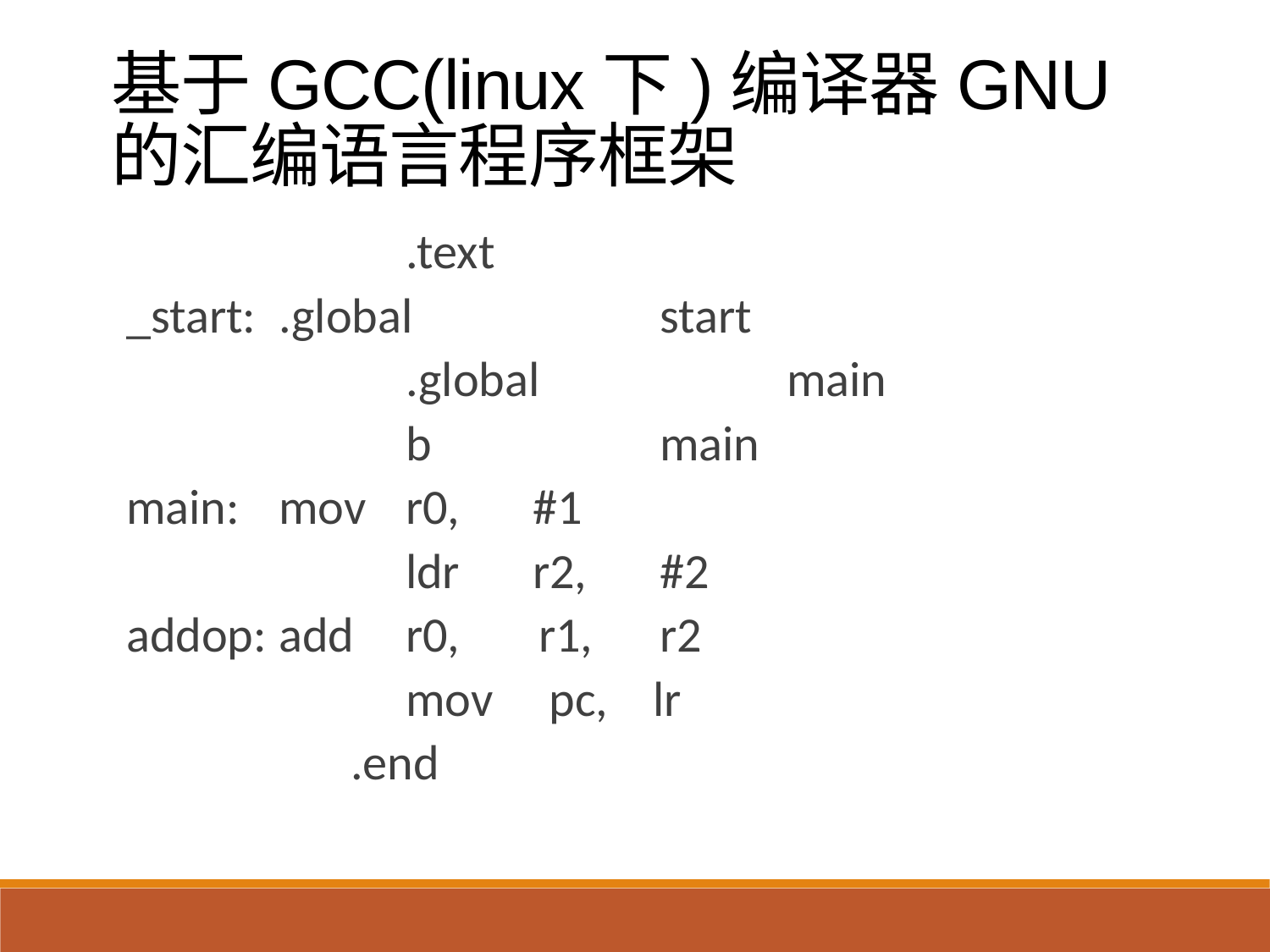

基于GCC(linux下)编译器GNU的汇编语言程序框架
              	.text
_start:  	.global 		start
			.global		main
			b		main
main:	mov	r0,	#1
			ldr	r2,	#2
addop:	add	r0,       r1,      r2
			mov     pc,    lr
                    .end